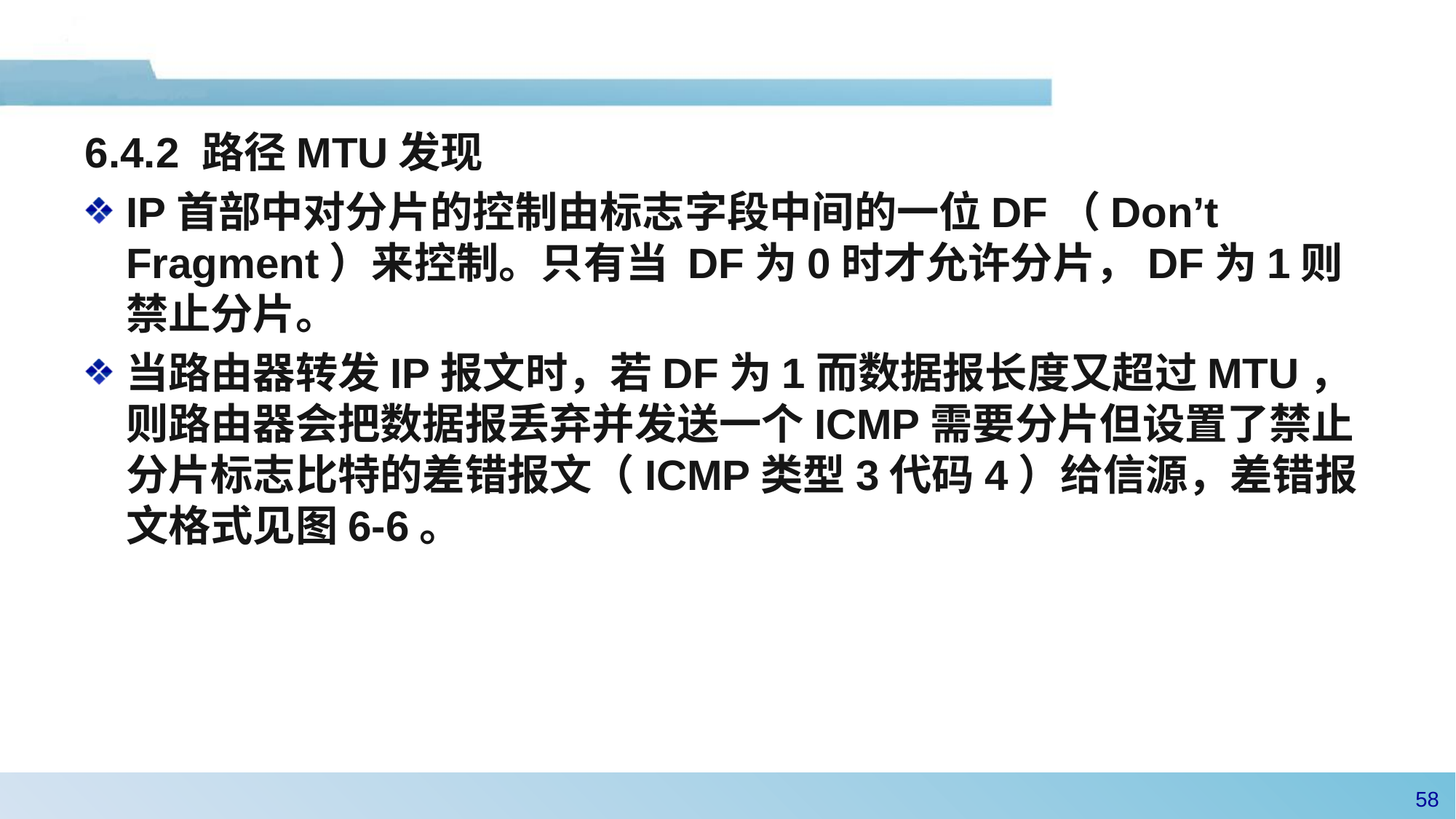

#
6.4.2 路径MTU发现
IP首部中对分片的控制由标志字段中间的一位DF（Don’t Fragment）来控制。只有当 DF为0时才允许分片，DF为1则禁止分片。
当路由器转发IP报文时，若DF为1而数据报长度又超过MTU，则路由器会把数据报丢弃并发送一个ICMP需要分片但设置了禁止分片标志比特的差错报文（ICMP类型3代码4）给信源，差错报文格式见图6-6。
58